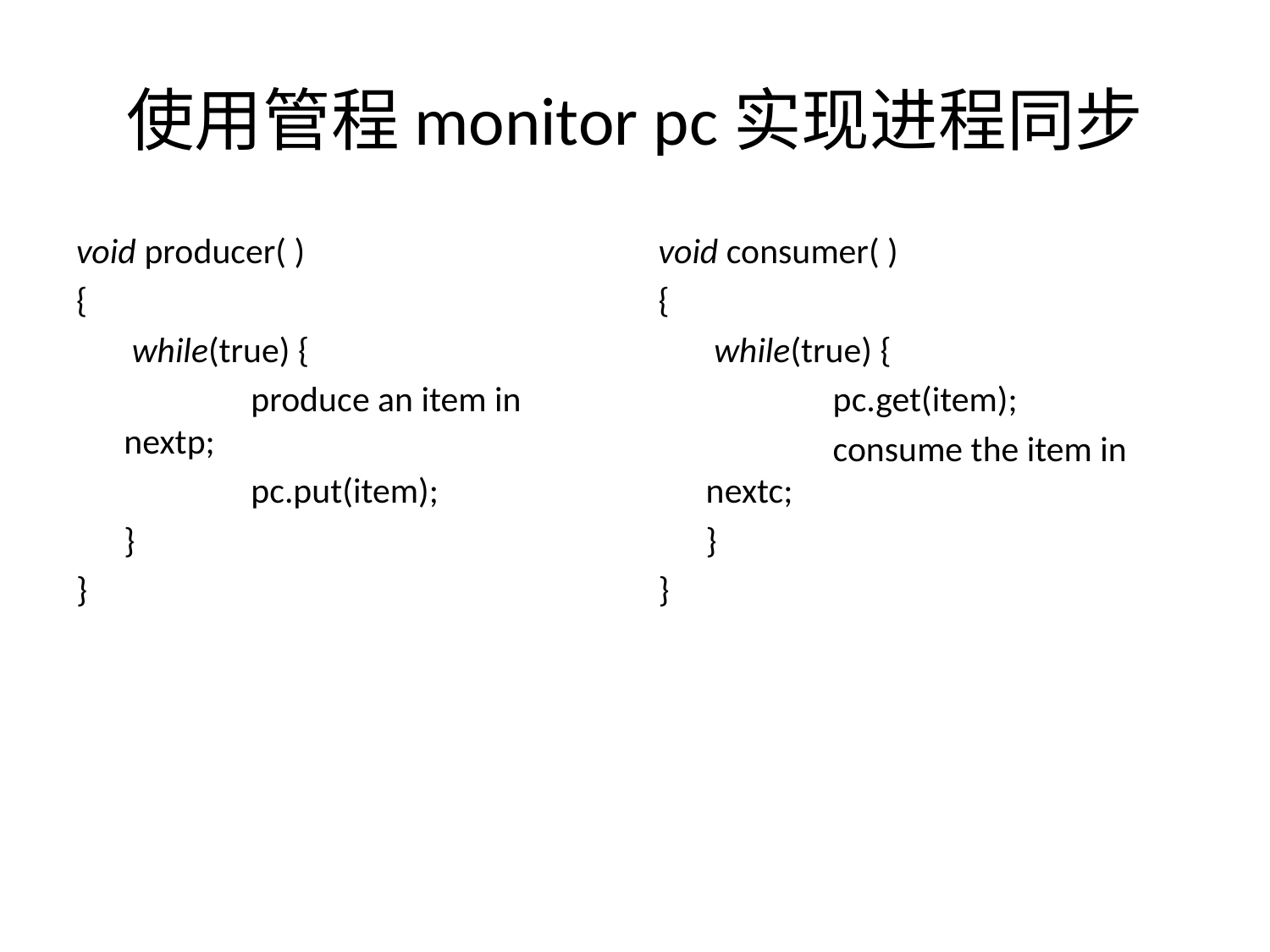

# 使用管程monitor pc实现进程同步
void producer( )
{
	 while(true) {
		produce an item in nextp;
		pc.put(item);
	}
}
void consumer( )
{
	 while(true) {
		pc.get(item);
		consume the item in nextc;
	}
}